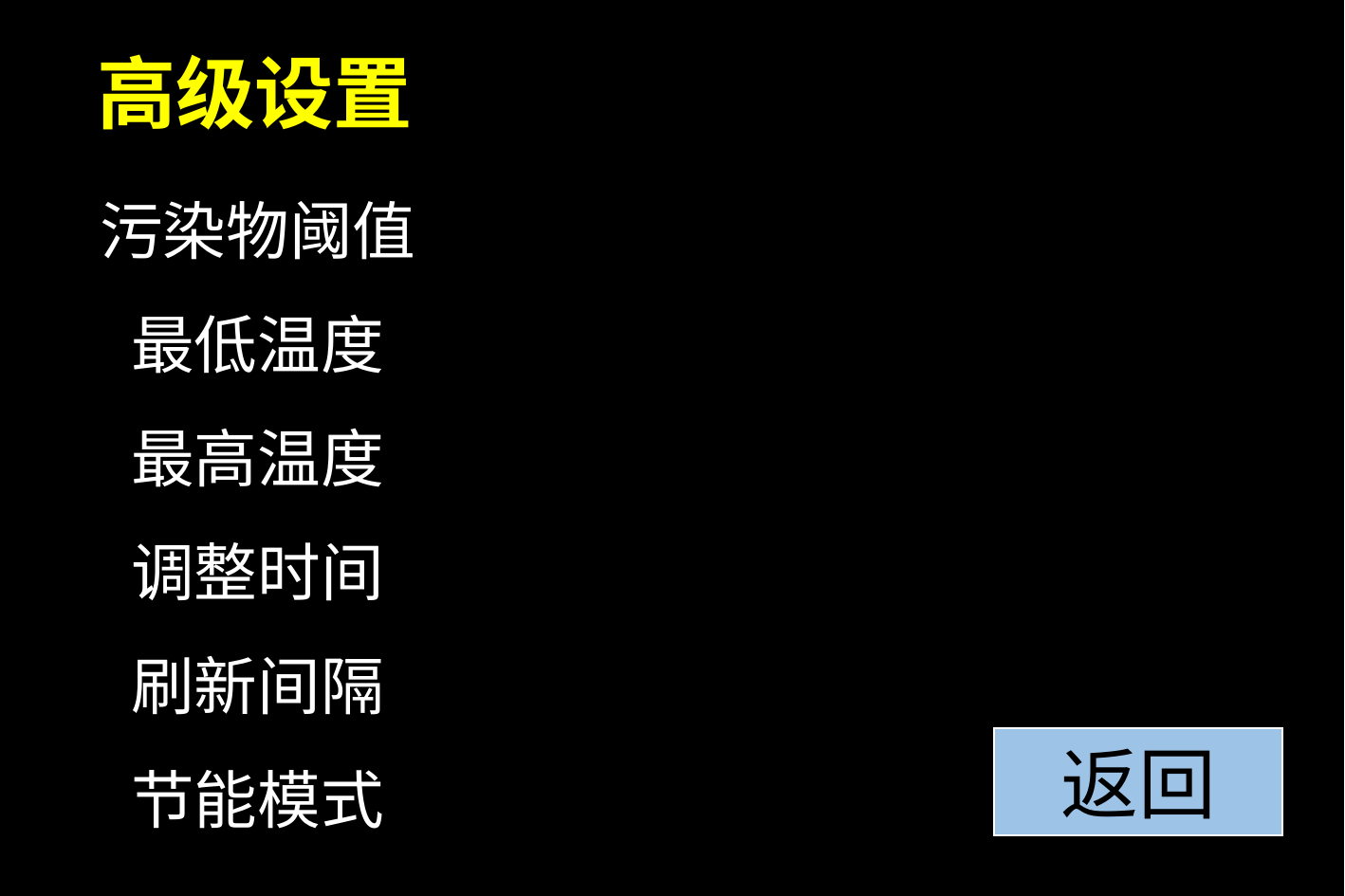

高级设置
污染物阈值
最低温度
最高温度
调整时间
刷新间隔
节能模式
返回